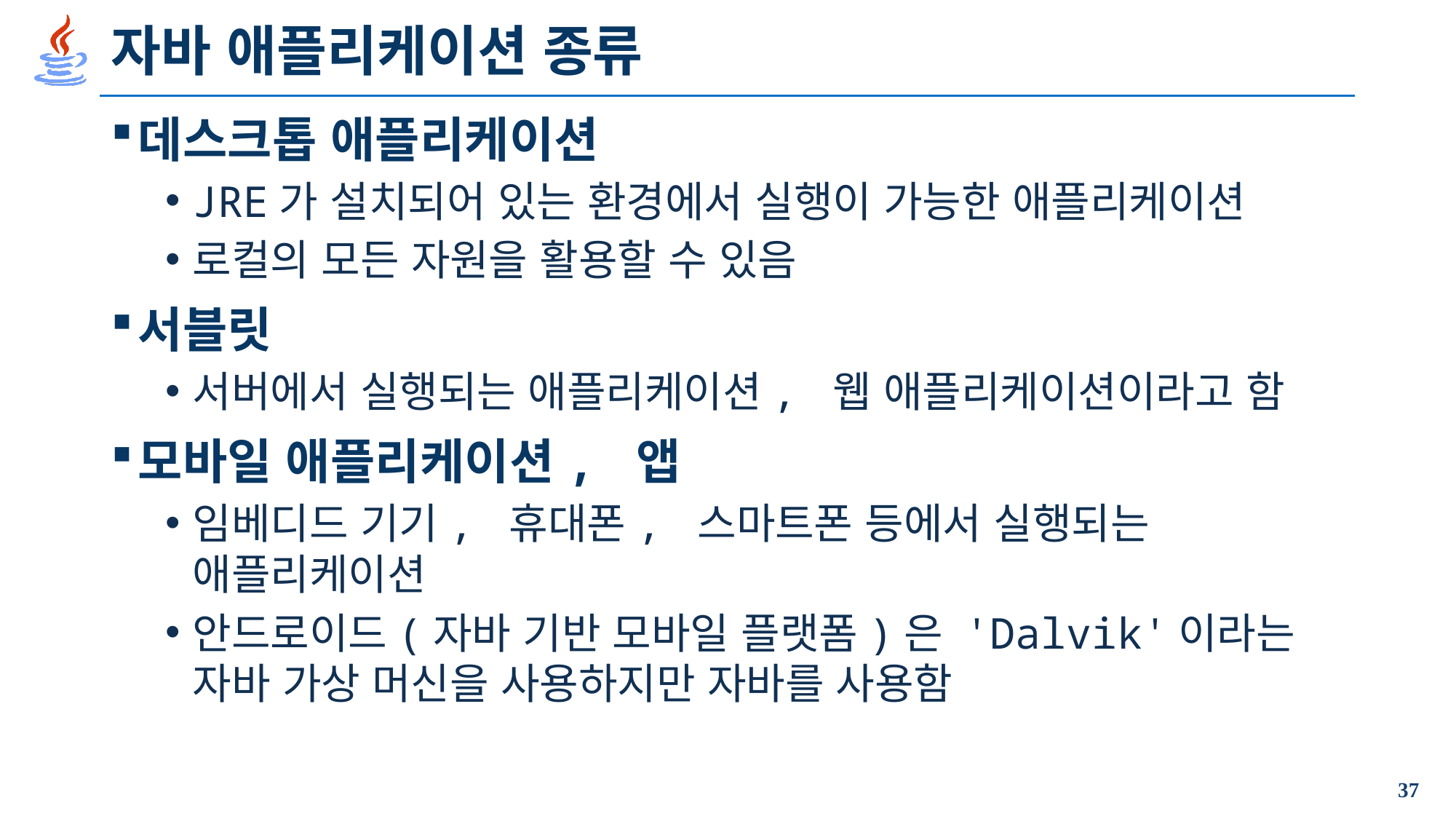

# 자바 애플리케이션 종류
데스크톱 애플리케이션
JRE가 설치되어 있는 환경에서 실행이 가능한 애플리케이션
로컬의 모든 자원을 활용할 수 있음
서블릿
서버에서 실행되는 애플리케이션, 웹 애플리케이션이라고 함
모바일 애플리케이션, 앱
임베디드 기기, 휴대폰, 스마트폰 등에서 실행되는 애플리케이션
안드로이드(자바 기반 모바일 플랫폼)은 'Dalvik'이라는 자바 가상 머신을 사용하지만 자바를 사용함

37